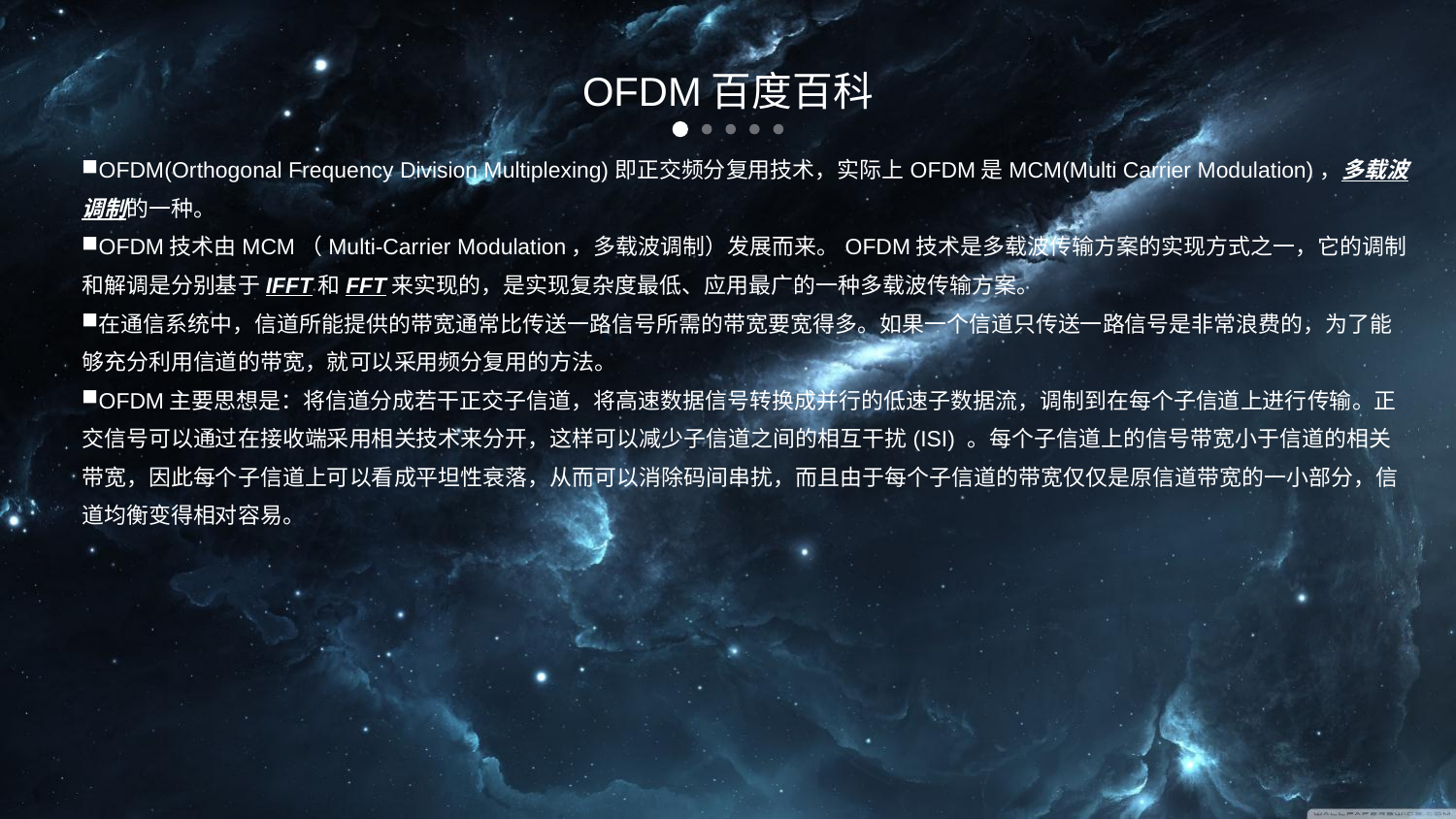

OFDM百度百科

OFDM(Orthogonal Frequency Division Multiplexing)即正交频分复用技术，实际上OFDM是MCM(Multi Carrier Modulation)，多载波调制的一种。
OFDM技术由MCM（Multi-Carrier Modulation，多载波调制）发展而来。OFDM技术是多载波传输方案的实现方式之一，它的调制和解调是分别基于IFFT和FFT来实现的，是实现复杂度最低、应用最广的一种多载波传输方案。
在通信系统中，信道所能提供的带宽通常比传送一路信号所需的带宽要宽得多。如果一个信道只传送一路信号是非常浪费的，为了能够充分利用信道的带宽，就可以采用频分复用的方法。
OFDM主要思想是：将信道分成若干正交子信道，将高速数据信号转换成并行的低速子数据流，调制到在每个子信道上进行传输。正交信号可以通过在接收端采用相关技术来分开，这样可以减少子信道之间的相互干扰(ISI) 。每个子信道上的信号带宽小于信道的相关带宽，因此每个子信道上可以看成平坦性衰落，从而可以消除码间串扰，而且由于每个子信道的带宽仅仅是原信道带宽的一小部分，信道均衡变得相对容易。